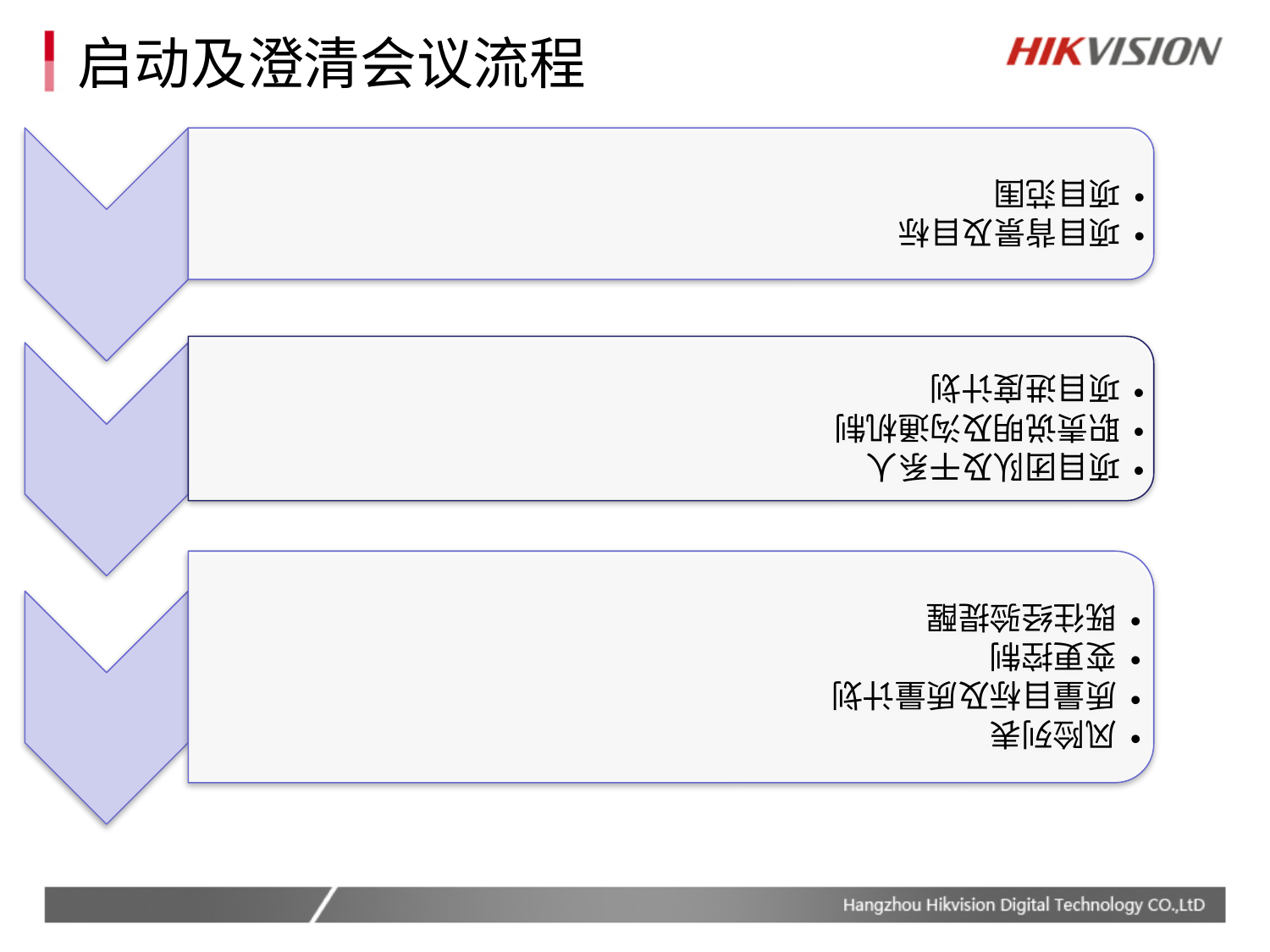

# 启动及澄清会议流程

项目背景及目标
项目范围

项目团队及干系人
职责说明及沟通机制
项目进度计划

风险列表
质量目标及质量计划
变更控制
既往经验提醒